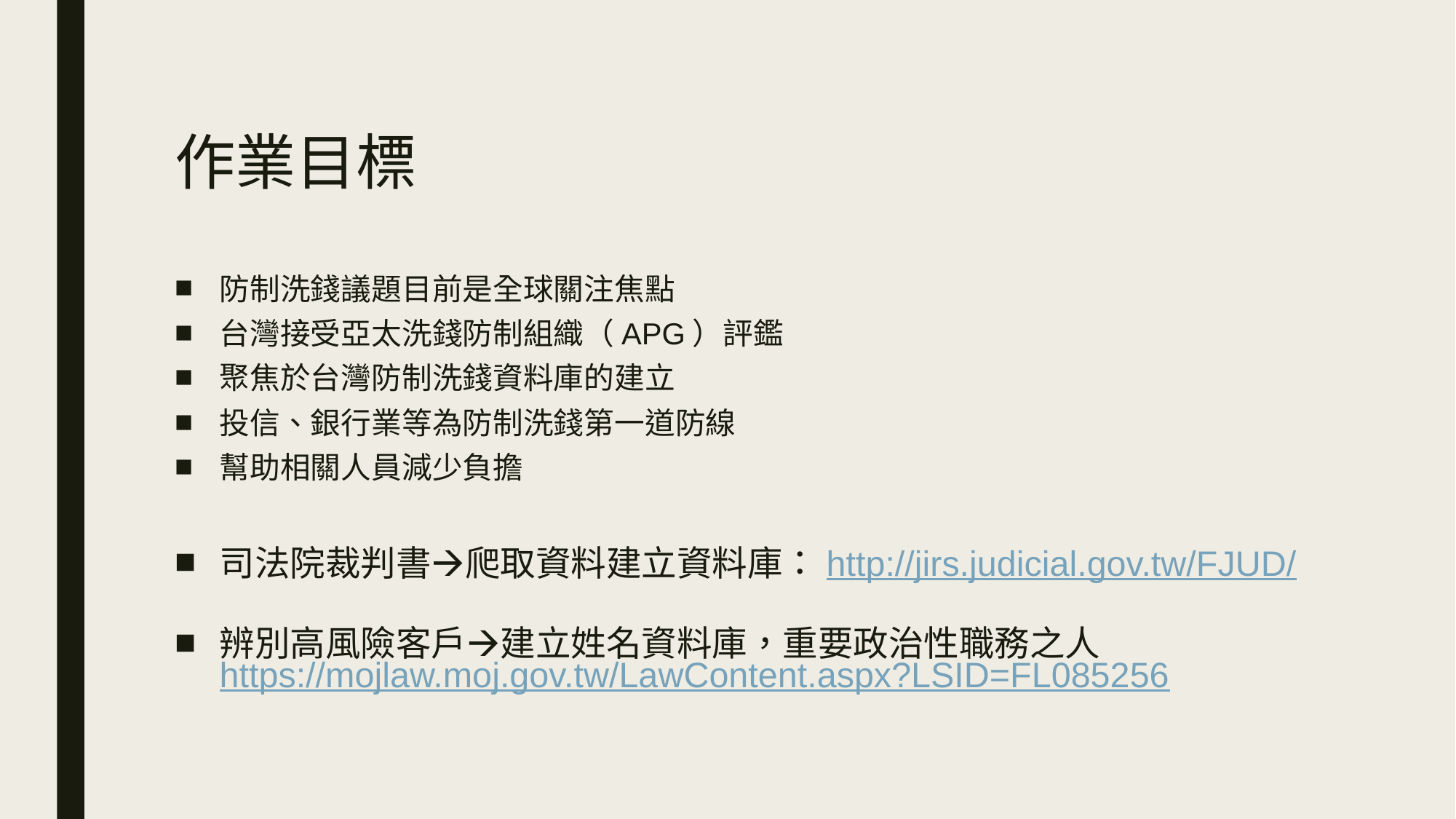

# 作業目標
防制洗錢議題目前是全球關注焦點
台灣接受亞太洗錢防制組織（APG）評鑑
聚焦於台灣防制洗錢資料庫的建立
投信、銀行業等為防制洗錢第一道防線
幫助相關人員減少負擔

司法院裁判書🡪爬取資料建立資料庫：http://jirs.judicial.gov.tw/FJUD/
辨別高風險客戶🡪建立姓名資料庫，重要政治性職務之人https://mojlaw.moj.gov.tw/LawContent.aspx?LSID=FL085256